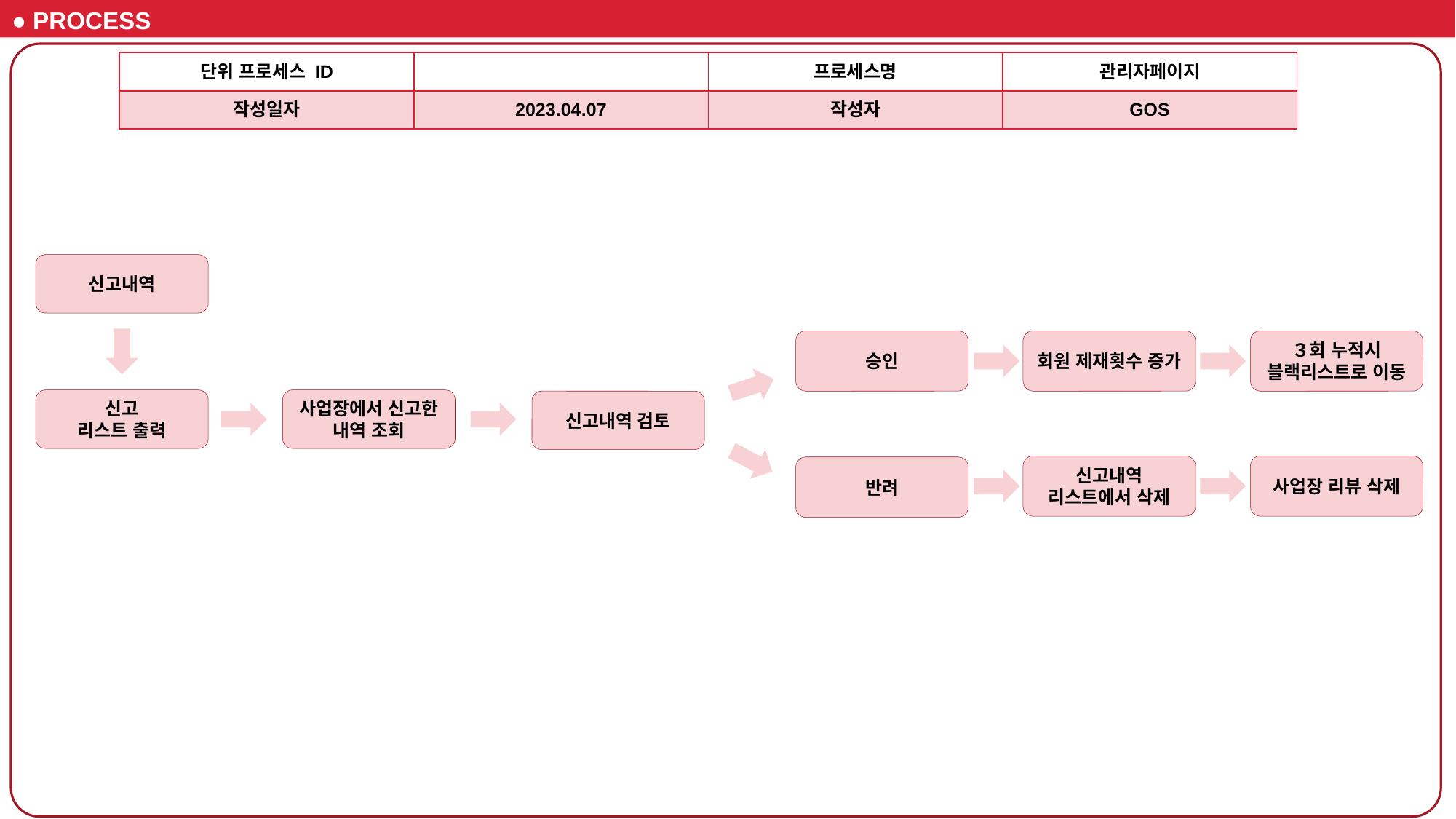

● PROCESS

| 단위 프로세스 ID |  | 프로세스명 | 관리자페이지 |
| --- | --- | --- | --- |
| 작성일자 | 2023.04.07 | 작성자 | GOS |
신고내역

승인
회원 제재횟수 증가
３회 누적시 블랙리스트로 이동

신고
리스트 출력
사업장에서 신고한 내역 조회
신고내역 검토

신고내역 리스트에서 삭제
사업장 리뷰 삭제
반려